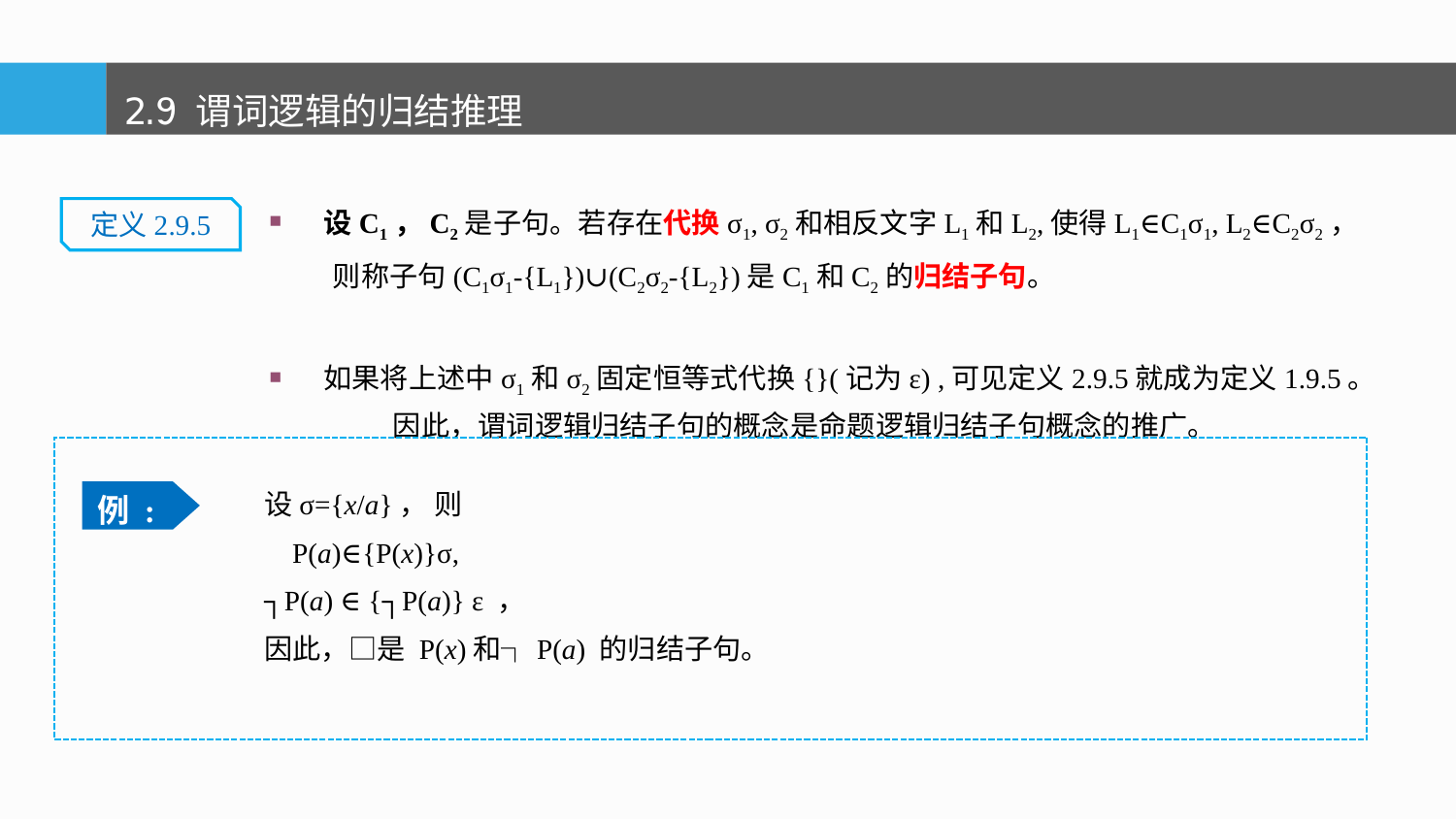

2.9 谓词逻辑的归结推理

设C1，C2是子句。若存在代换σ1, σ2和相反文字L1和L2,使得L1∈C1σ1, L2∈C2σ2，
         则称子句(C1σ1-{L1})∪(C2σ2-{L2})是C1和C2的归结子句。

如果将上述中σ1和σ2固定恒等式代换{}(记为ε) ,可见定义2.9.5就成为定义1.9.5。                    因此，谓词逻辑归结子句的概念是命题逻辑归结子句概念的推广。
定义2.9.5

设σ={x/a}， 则
    P(a)∈{P(x)}σ,
┐P(a) ∈ {┐P(a)} ε ，
因此，□是 P(x)和┐P(a) 的归结子句。
例 :